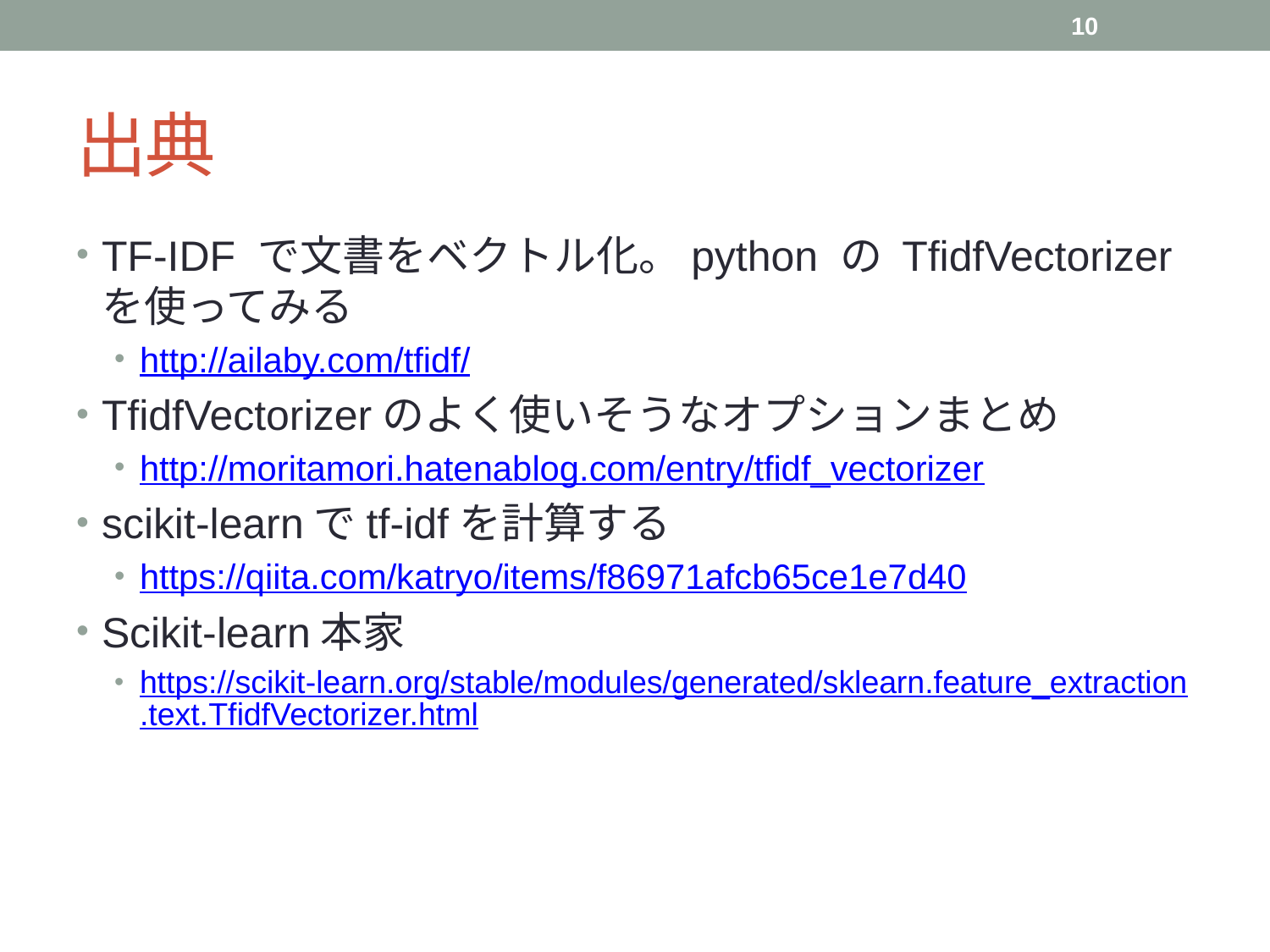

10
# 出典
TF-IDF で文書をベクトル化。python の TfidfVectorizer を使ってみる
http://ailaby.com/tfidf/
TfidfVectorizerのよく使いそうなオプションまとめ
http://moritamori.hatenablog.com/entry/tfidf_vectorizer
scikit-learnでtf-idfを計算する
https://qiita.com/katryo/items/f86971afcb65ce1e7d40
Scikit-learn本家
https://scikit-learn.org/stable/modules/generated/sklearn.feature_extraction.text.TfidfVectorizer.html